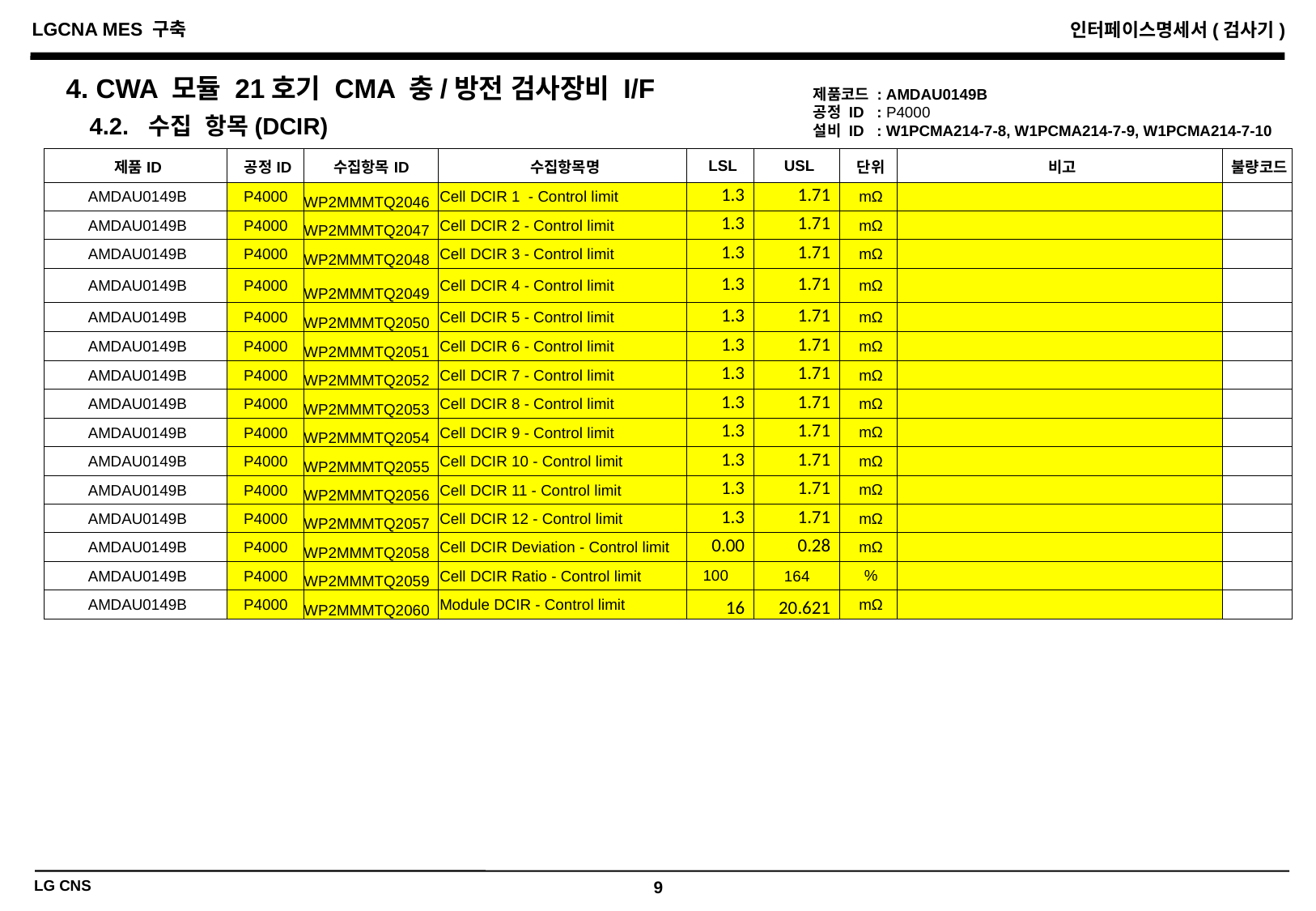

4. CWA 모듈 21호기 CMA 충/방전 검사장비 I/F
제품코드 : AMDAU0149B
공정 ID   : P4000
설비 ID   : W1PCMA214-7-8, W1PCMA214-7-9, W1PCMA214-7-10

4.2.  수집  항목(DCIR)
| 제품ID | 공정ID | 수집항목ID | 수집항목명 | LSL | USL | 단위 | 비고 | 불량코드 |
| --- | --- | --- | --- | --- | --- | --- | --- | --- |
| AMDAU0149B | P4000 | WP2MMMTQ2046 | Cell DCIR 1 - Control limit | 1.3 | 1.71 | mΩ |  |  |
| AMDAU0149B | P4000 | WP2MMMTQ2047 | Cell DCIR 2 - Control limit | 1.3 | 1.71 | mΩ |  |  |
| AMDAU0149B | P4000 | WP2MMMTQ2048 | Cell DCIR 3 - Control limit | 1.3 | 1.71 | mΩ |  |  |
| AMDAU0149B | P4000 | WP2MMMTQ2049 | Cell DCIR 4 - Control limit | 1.3 | 1.71 | mΩ |  |  |
| AMDAU0149B | P4000 | WP2MMMTQ2050 | Cell DCIR 5 - Control limit | 1.3 | 1.71 | mΩ |  |  |
| AMDAU0149B | P4000 | WP2MMMTQ2051 | Cell DCIR 6 - Control limit | 1.3 | 1.71 | mΩ |  |  |
| AMDAU0149B | P4000 | WP2MMMTQ2052 | Cell DCIR 7 - Control limit | 1.3 | 1.71 | mΩ |  |  |
| AMDAU0149B | P4000 | WP2MMMTQ2053 | Cell DCIR 8 - Control limit | 1.3 | 1.71 | mΩ |  |  |
| AMDAU0149B | P4000 | WP2MMMTQ2054 | Cell DCIR 9 - Control limit | 1.3 | 1.71 | mΩ |  |  |
| AMDAU0149B | P4000 | WP2MMMTQ2055 | Cell DCIR 10 - Control limit | 1.3 | 1.71 | mΩ |  |  |
| AMDAU0149B | P4000 | WP2MMMTQ2056 | Cell DCIR 11 - Control limit | 1.3 | 1.71 | mΩ |  |  |
| AMDAU0149B | P4000 | WP2MMMTQ2057 | Cell DCIR 12 - Control limit | 1.3 | 1.71 | mΩ |  |  |
| AMDAU0149B | P4000 | WP2MMMTQ2058 | Cell DCIR Deviation - Control limit | 0.00 | 0.28 | mΩ |  |  |
| AMDAU0149B | P4000 | WP2MMMTQ2059 | Cell DCIR Ratio - Control limit | 100 | 164 | % |  |  |
| AMDAU0149B | P4000 | WP2MMMTQ2060 | Module DCIR - Control limit | 16 | 20.621 | mΩ |  |  |